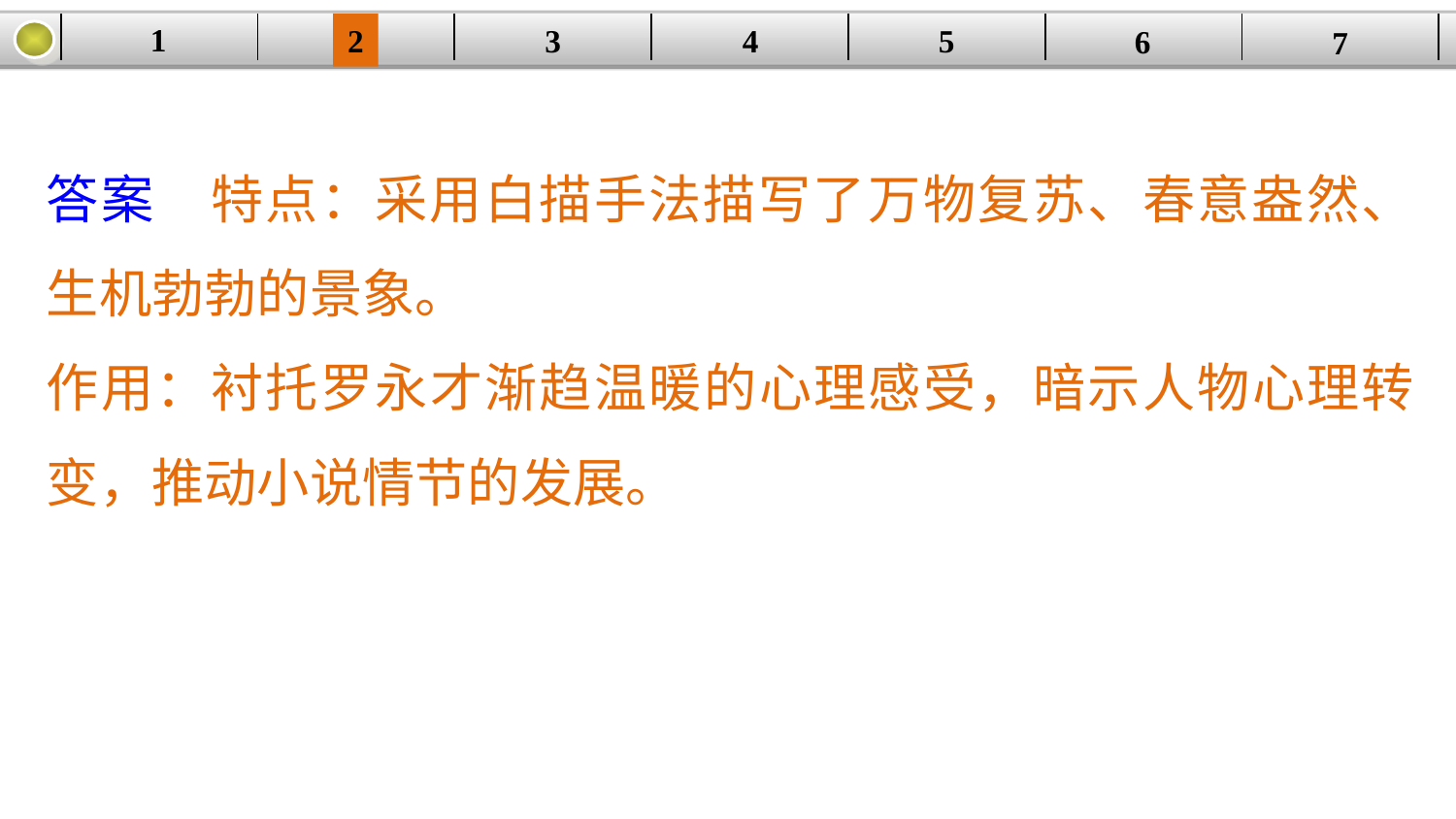

1
5
3
2
|  |  |  |  |  |  |  |
| --- | --- | --- | --- | --- | --- | --- |
4
6
7

答案　特点：采用白描手法描写了万物复苏、春意盎然、生机勃勃的景象。
作用：衬托罗永才渐趋温暖的心理感受，暗示人物心理转变，推动小说情节的发展。